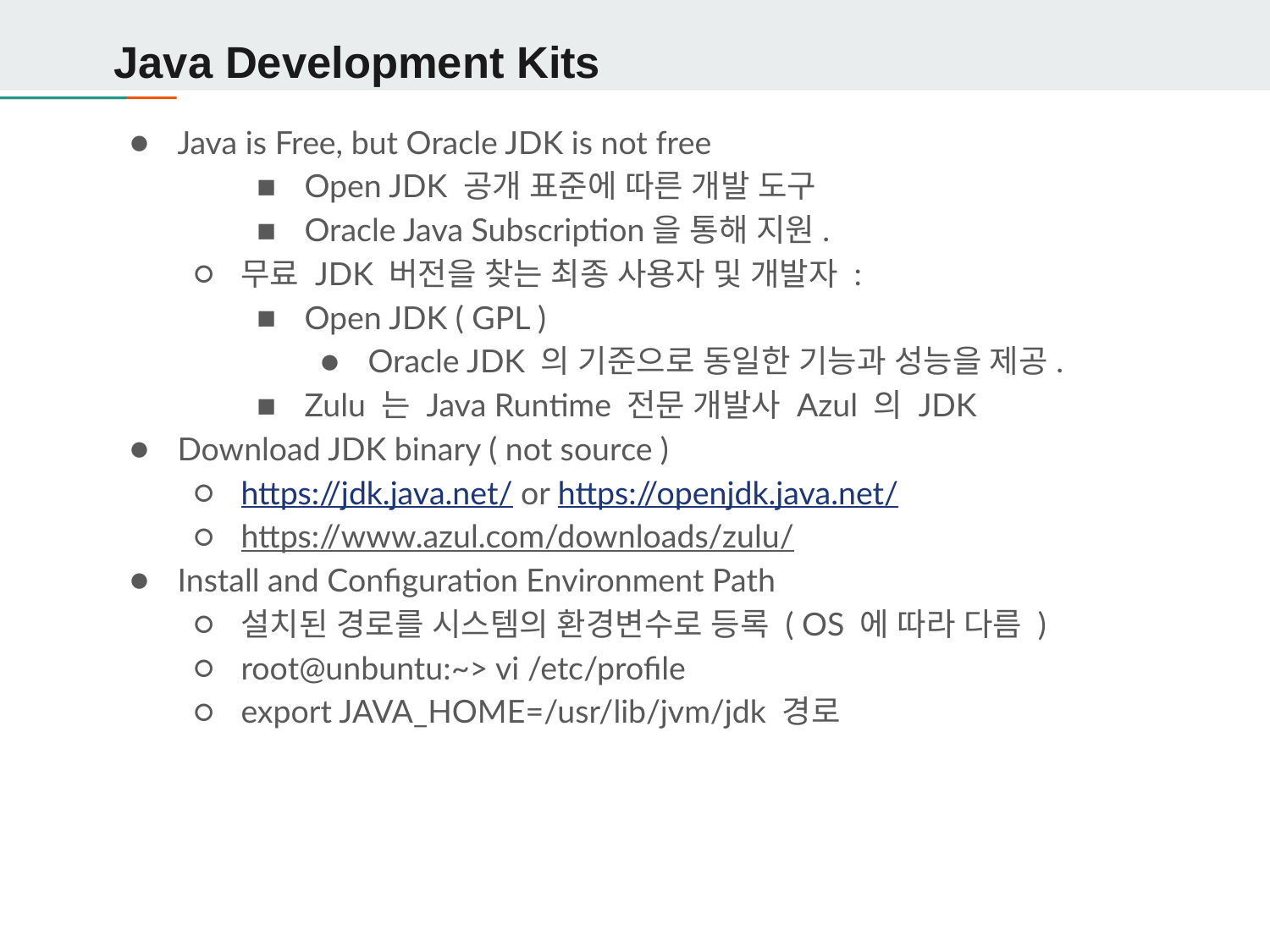

# Java Development Kits
Java is Free, but Oracle JDK is not free
Open JDK 공개 표준에 따른 개발 도구
Oracle Java Subscription을 통해 지원.
무료 JDK 버전을 찾는 최종 사용자 및 개발자 :
Open JDK ( GPL )
Oracle JDK 의 기준으로 동일한 기능과 성능을 제공.
Zulu 는 Java Runtime 전문 개발사 Azul 의 JDK
Download JDK binary ( not source )
https://jdk.java.net/ or https://openjdk.java.net/
https://www.azul.com/downloads/zulu/
Install and Configuration Environment Path
설치된 경로를 시스템의 환경변수로 등록 ( OS 에 따라 다름 )
root@unbuntu:~> vi /etc/profile
export JAVA_HOME=/usr/lib/jvm/jdk 경로